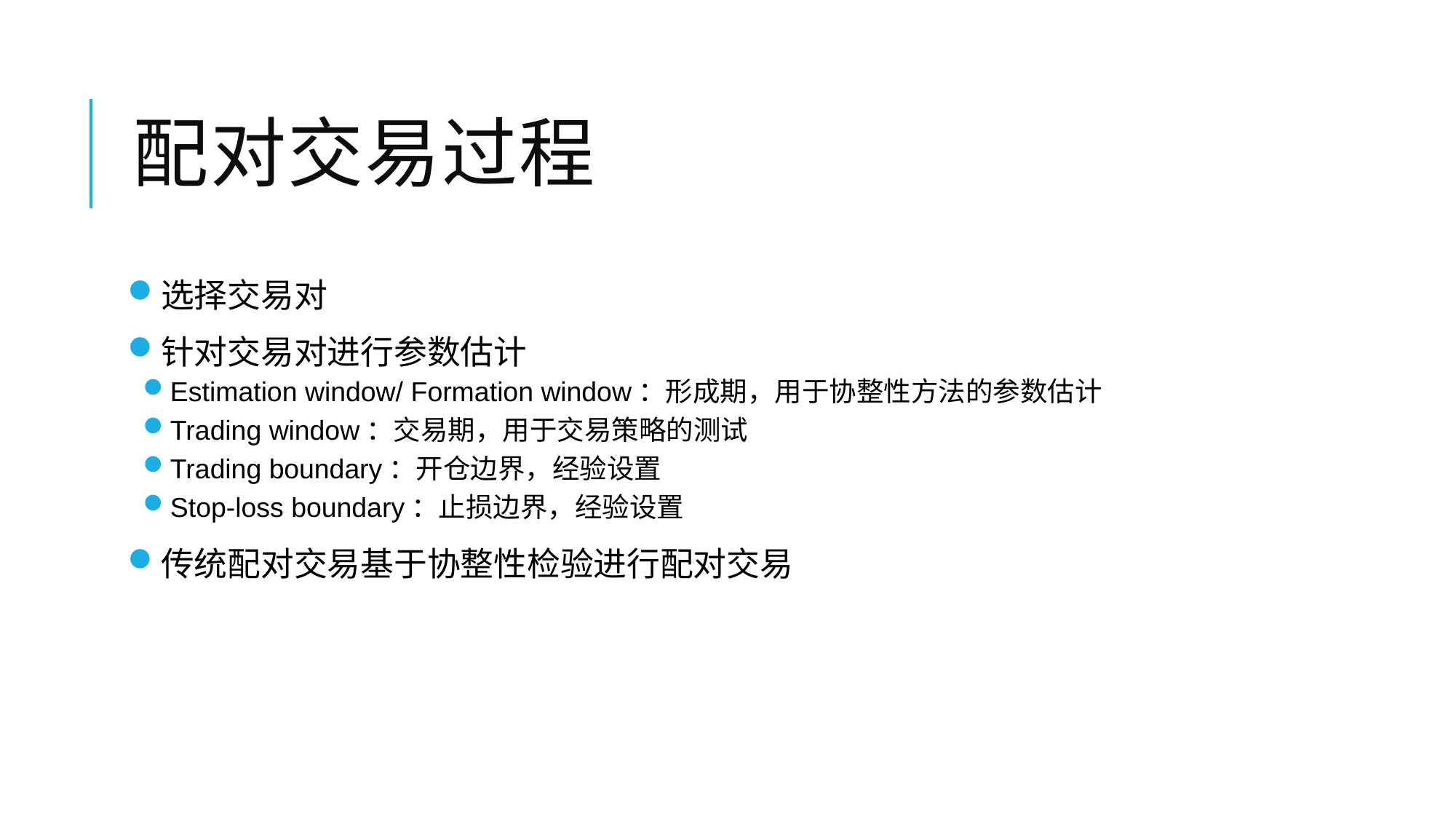

# 配对交易过程
选择交易对
针对交易对进行参数估计
Estimation window/ Formation window：形成期，用于协整性方法的参数估计
Trading window：交易期，用于交易策略的测试
Trading boundary：开仓边界，经验设置
Stop-loss boundary：止损边界，经验设置
传统配对交易基于协整性检验进行配对交易